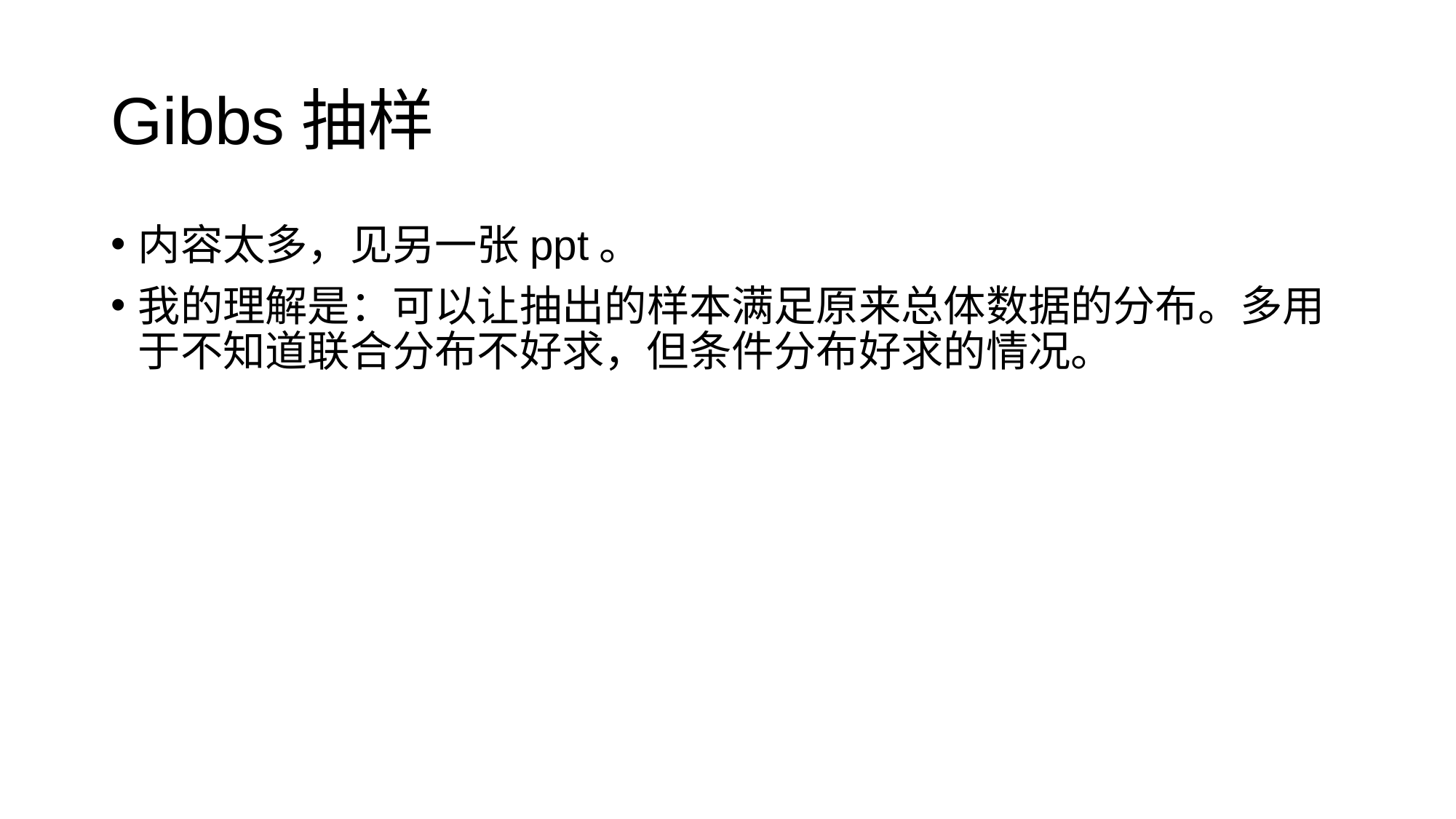

# Gibbs抽样
内容太多，见另一张ppt。
我的理解是：可以让抽出的样本满足原来总体数据的分布。多用于不知道联合分布不好求，但条件分布好求的情况。